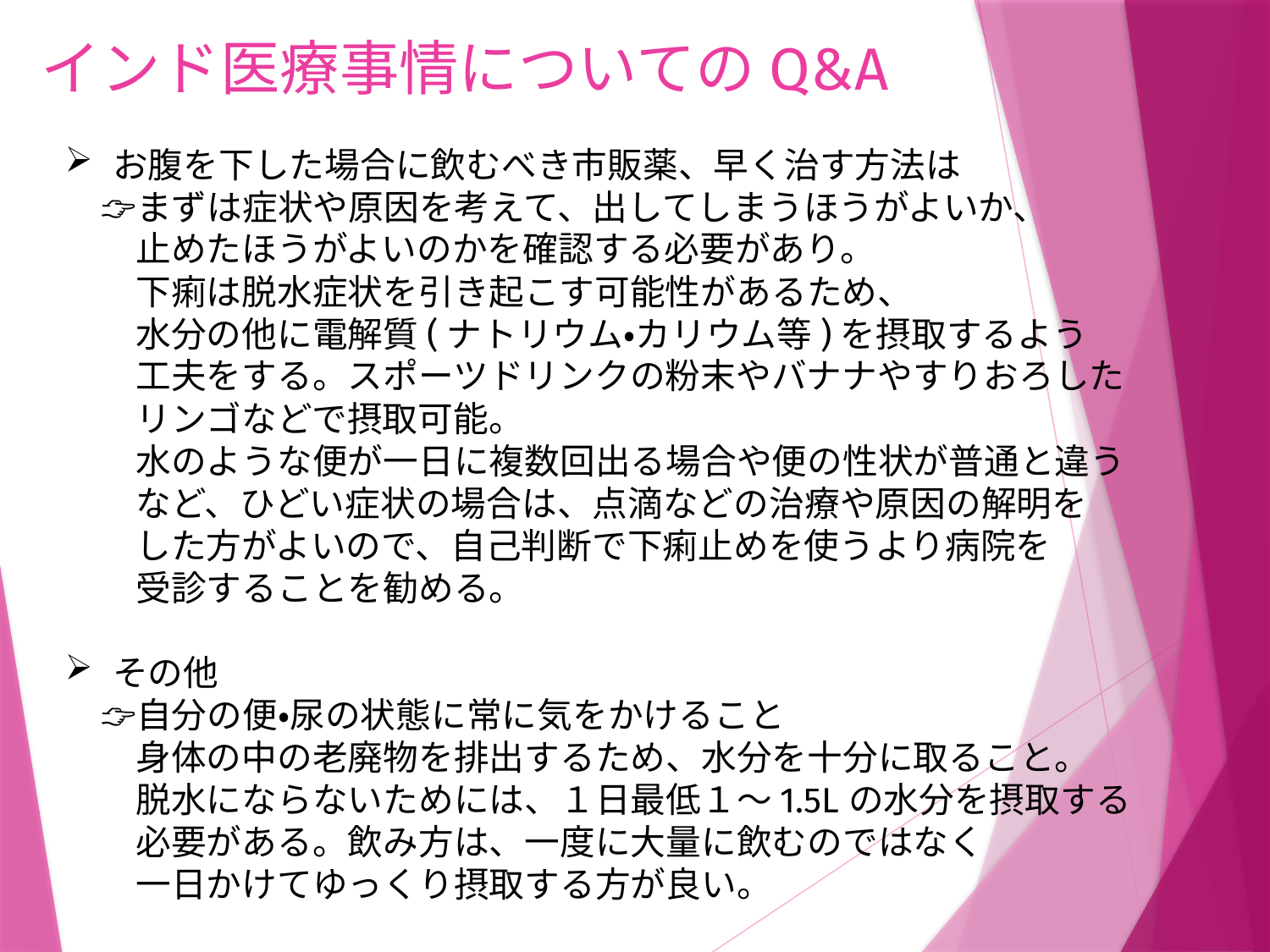

# インド医療事情についてのQ&A

お腹を下した場合に飲むべき市販薬、早く治す方法は
　👉まずは症状や原因を考えて、出してしまうほうがよいか、
　　止めたほうがよいのかを確認する必要があり。
　　下痢は脱水症状を引き起こす可能性があるため、
　　水分の他に電解質(ナトリウム・カリウム等)を摂取するよう
　　工夫をする。スポーツドリンクの粉末やバナナやすりおろした
　　リンゴなどで摂取可能。
　　水のような便が一日に複数回出る場合や便の性状が普通と違う
　　など、ひどい症状の場合は、点滴などの治療や原因の解明を
　　した方がよいので、自己判断で下痢止めを使うより病院を
　　受診することを勧める。

その他
　👉自分の便・尿の状態に常に気をかけること
　　身体の中の老廃物を排出するため、水分を十分に取ること。
　　脱水にならないためには、１日最低１～1.5Lの水分を摂取する
　　必要がある。飲み方は、一度に大量に飲むのではなく
　　一日かけてゆっくり摂取する方が良い。